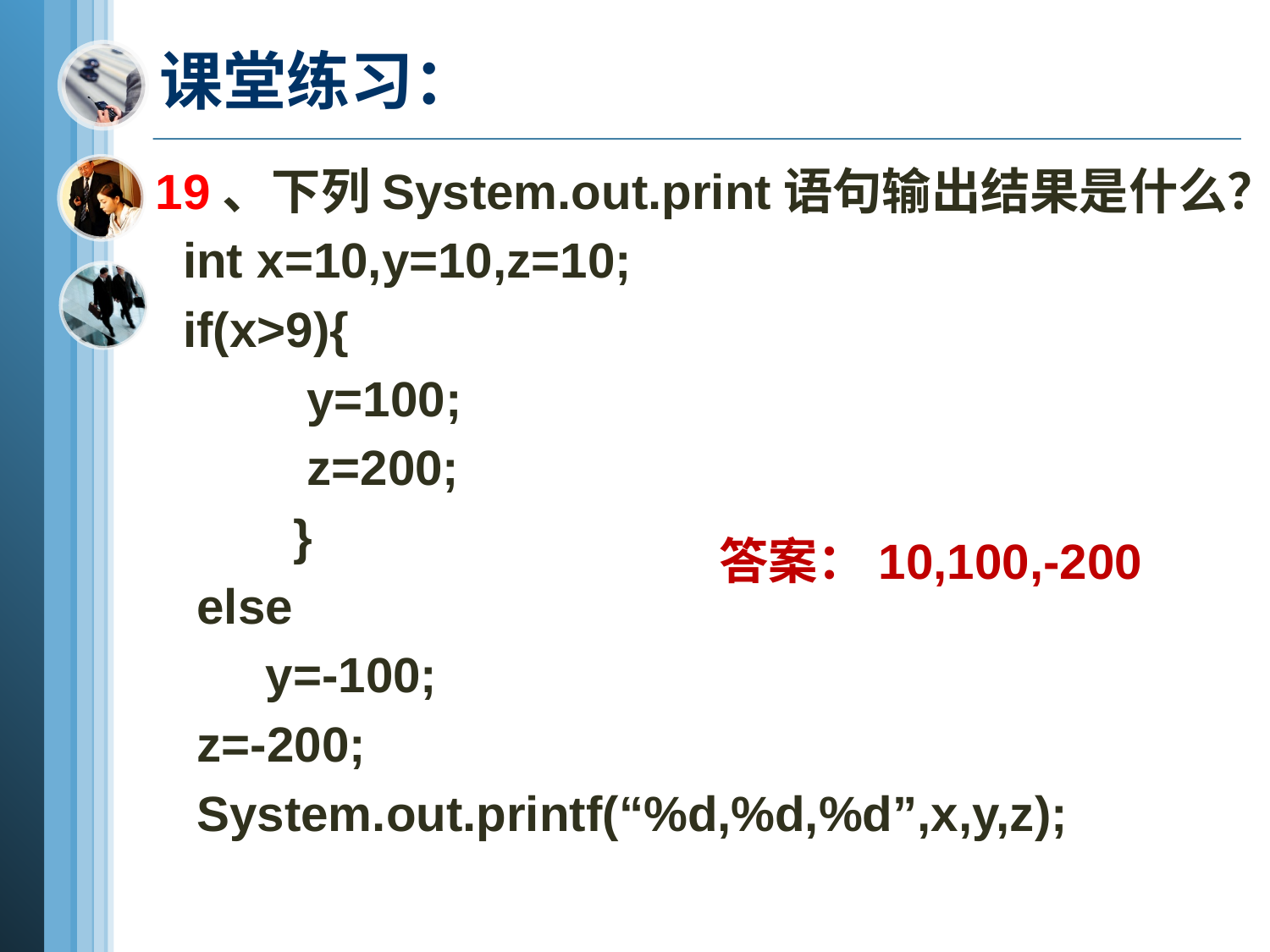

# 课堂练习：
19、下列System.out.print语句输出结果是什么？
  int x=10,y=10,z=10;
  if(x>9){
           y=100;
           z=200;
          }
   else
        y=-100;
   z=-200;
   System.out.printf(“%d,%d,%d”,x,y,z);
答案：10,100,-200